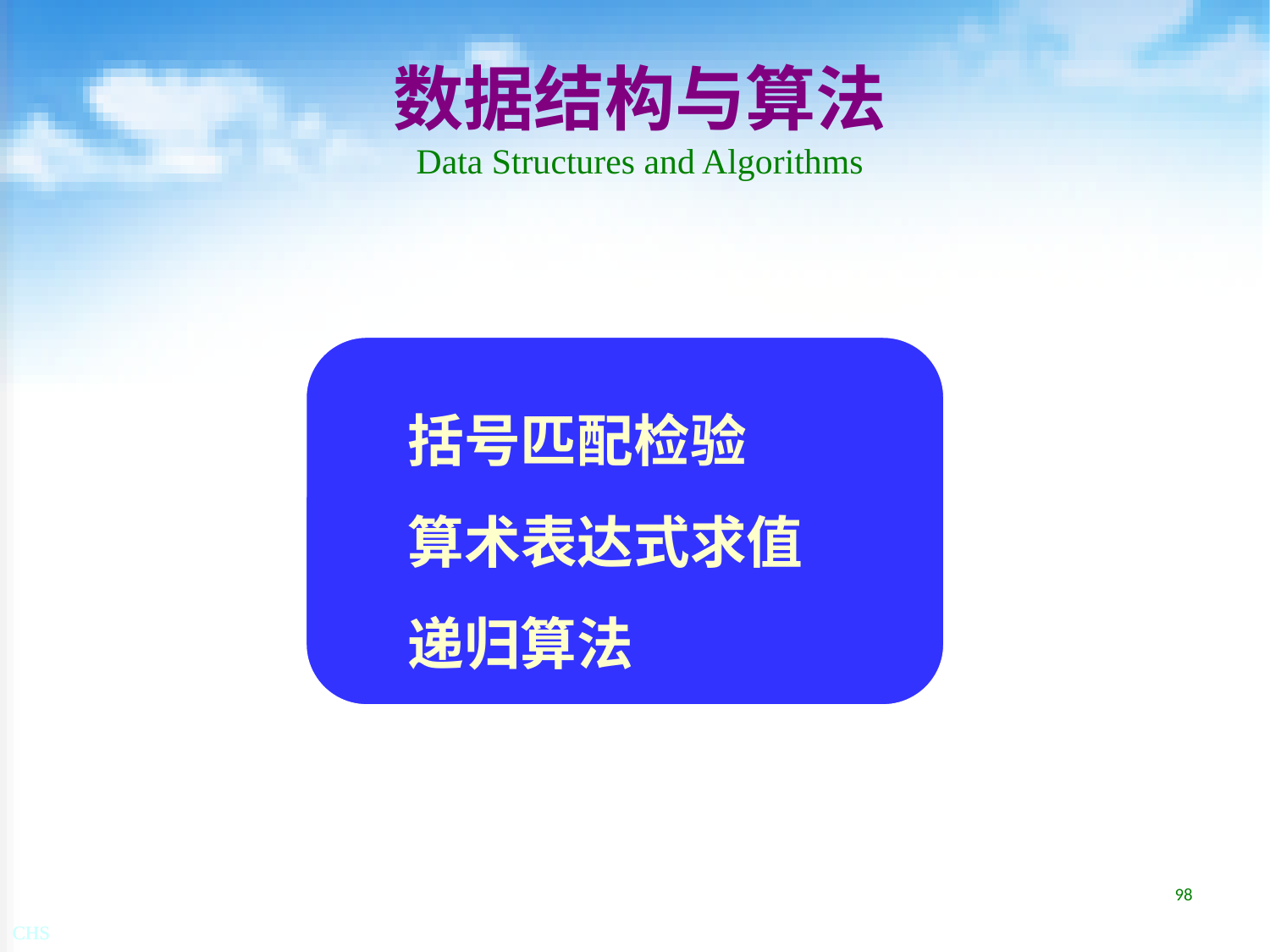

# 数据结构与算法 Data Structures and Algorithms

括号匹配检验
算术表达式求值
递归算法
98